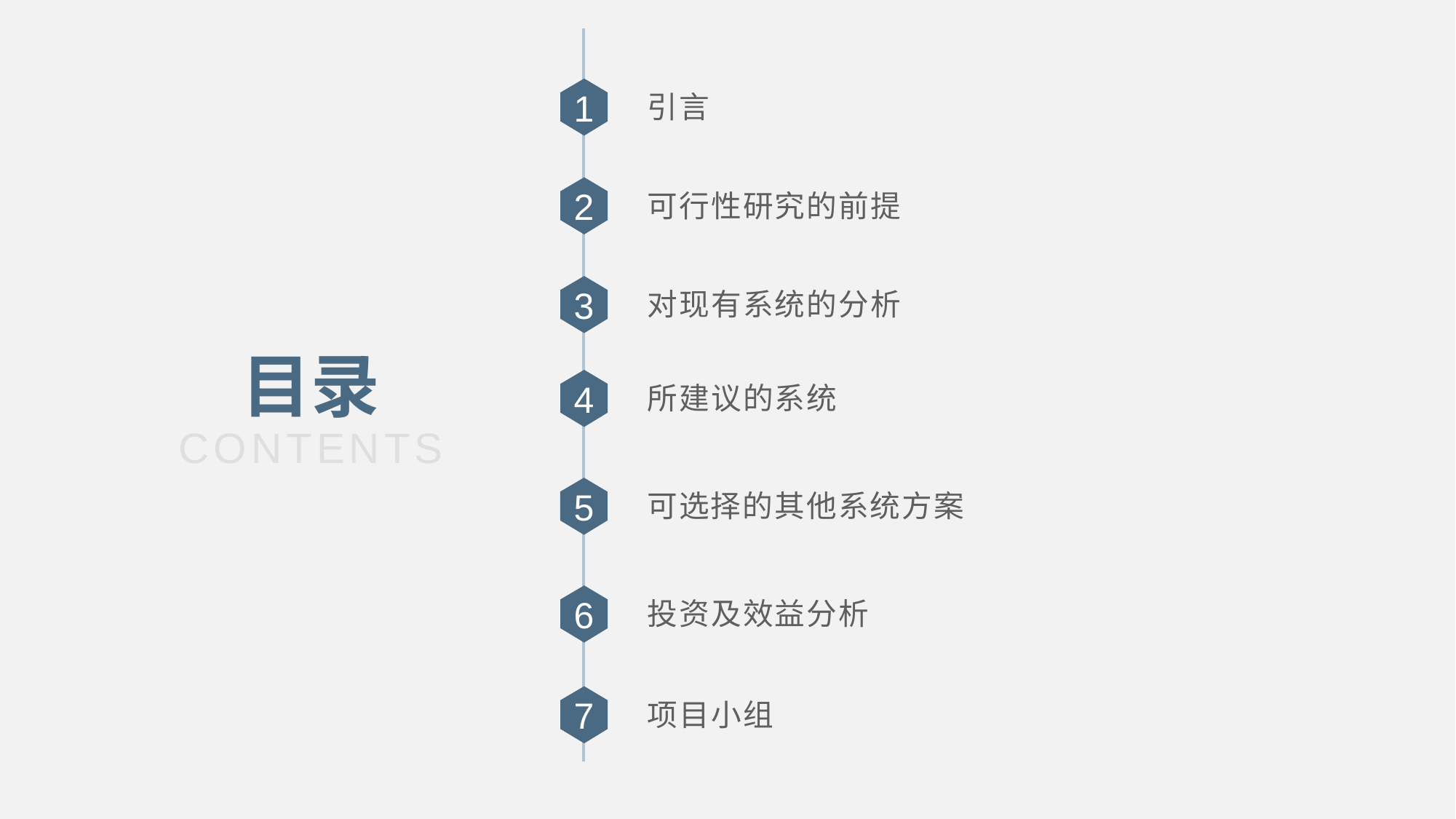

引言
1
可行性研究的前提
2
对现有系统的分析
3
目录
所建议的系统
4
CONTENTS
可选择的其他系统方案
5
投资及效益分析
6
项目小组
7